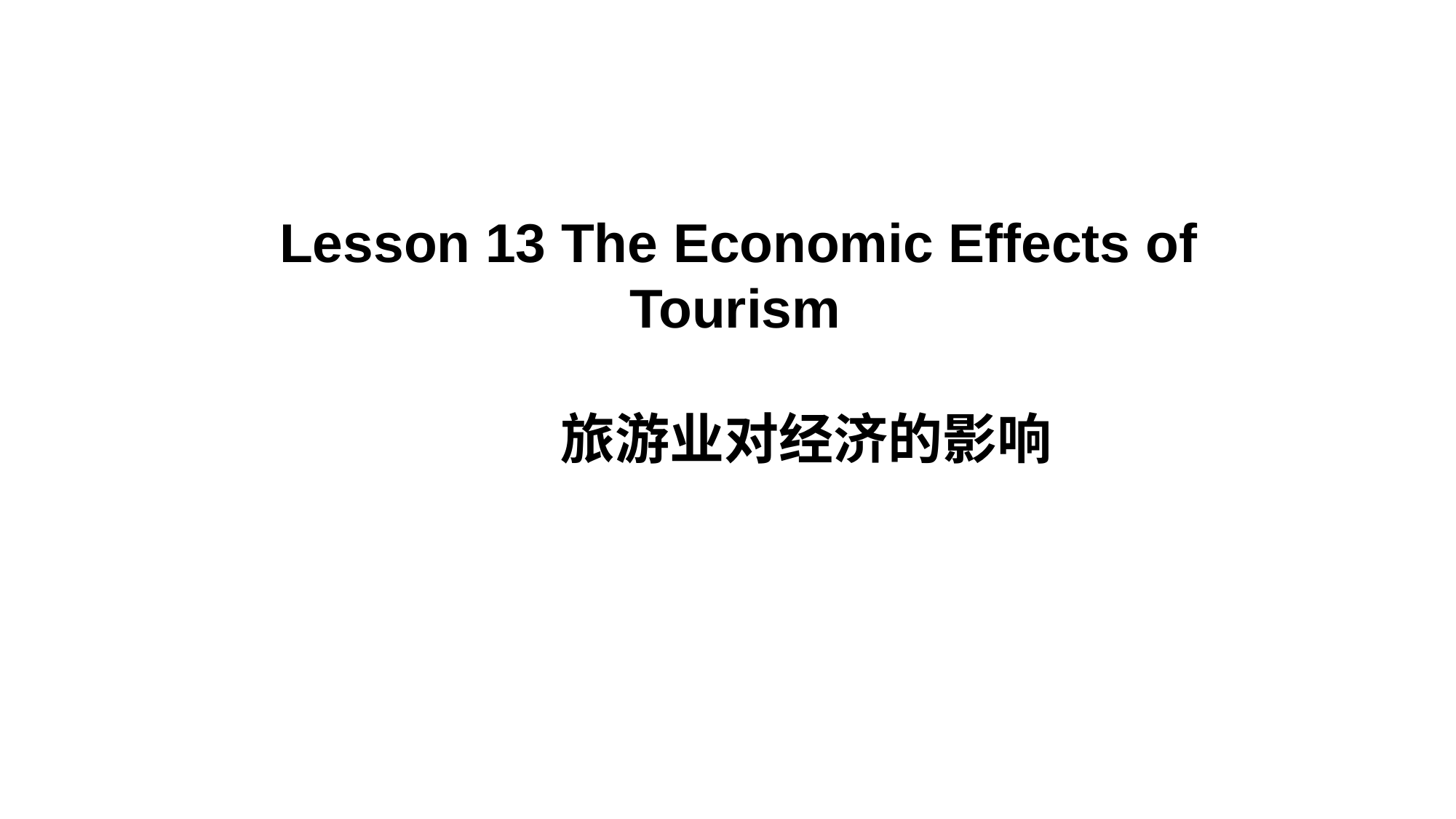

Lesson 13 The Economic Effects of Tourism

	 旅游业对经济的影响